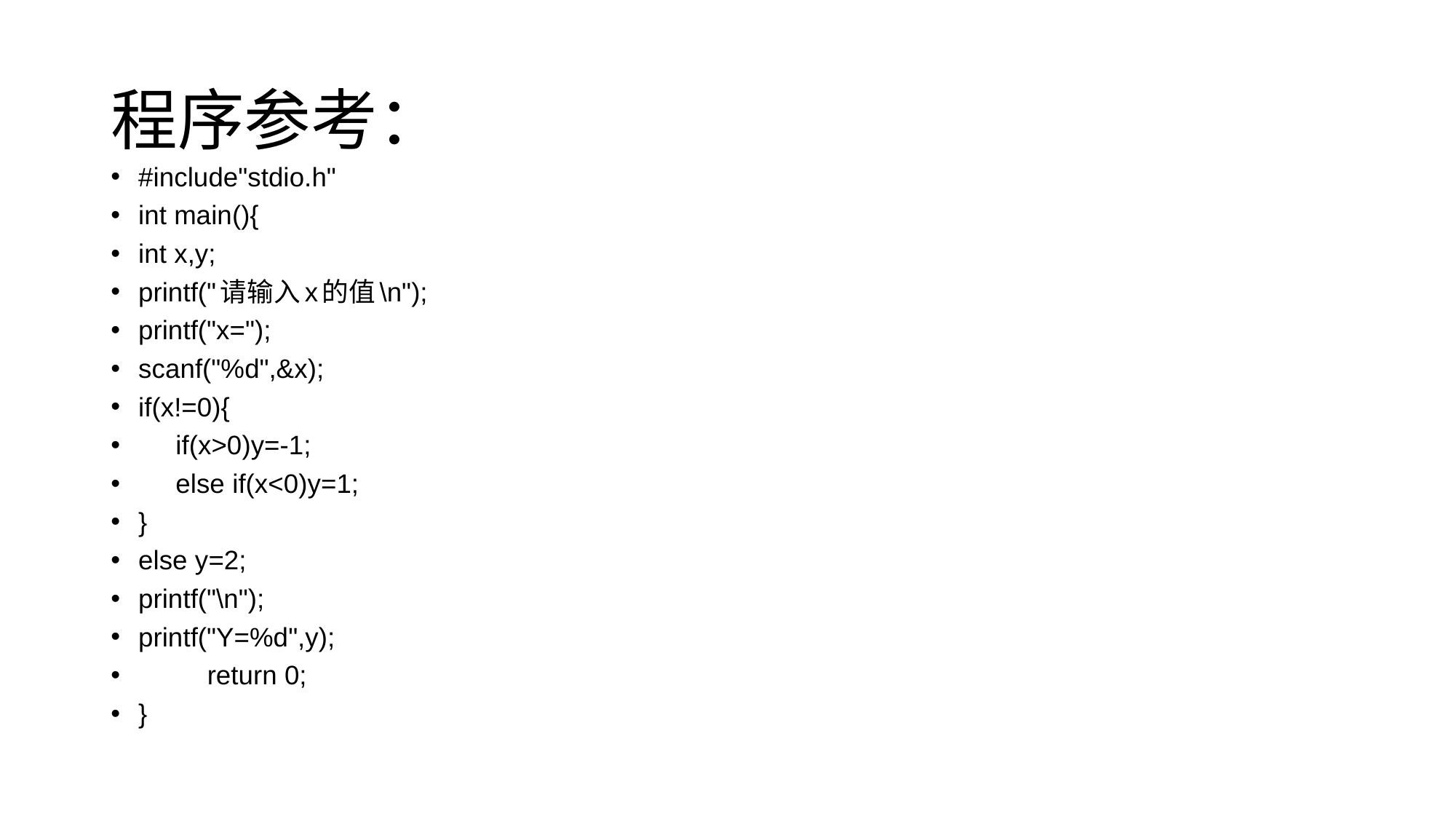

# 程序参考：
#include"stdio.h"
int main(){
int x,y;
printf("请输入x的值\n");
printf("x=");
scanf("%d",&x);
if(x!=0){
     if(x>0)y=-1;
     else if(x<0)y=1;
}
else y=2;
printf("\n");
printf("Y=%d",y);
	return 0;
}